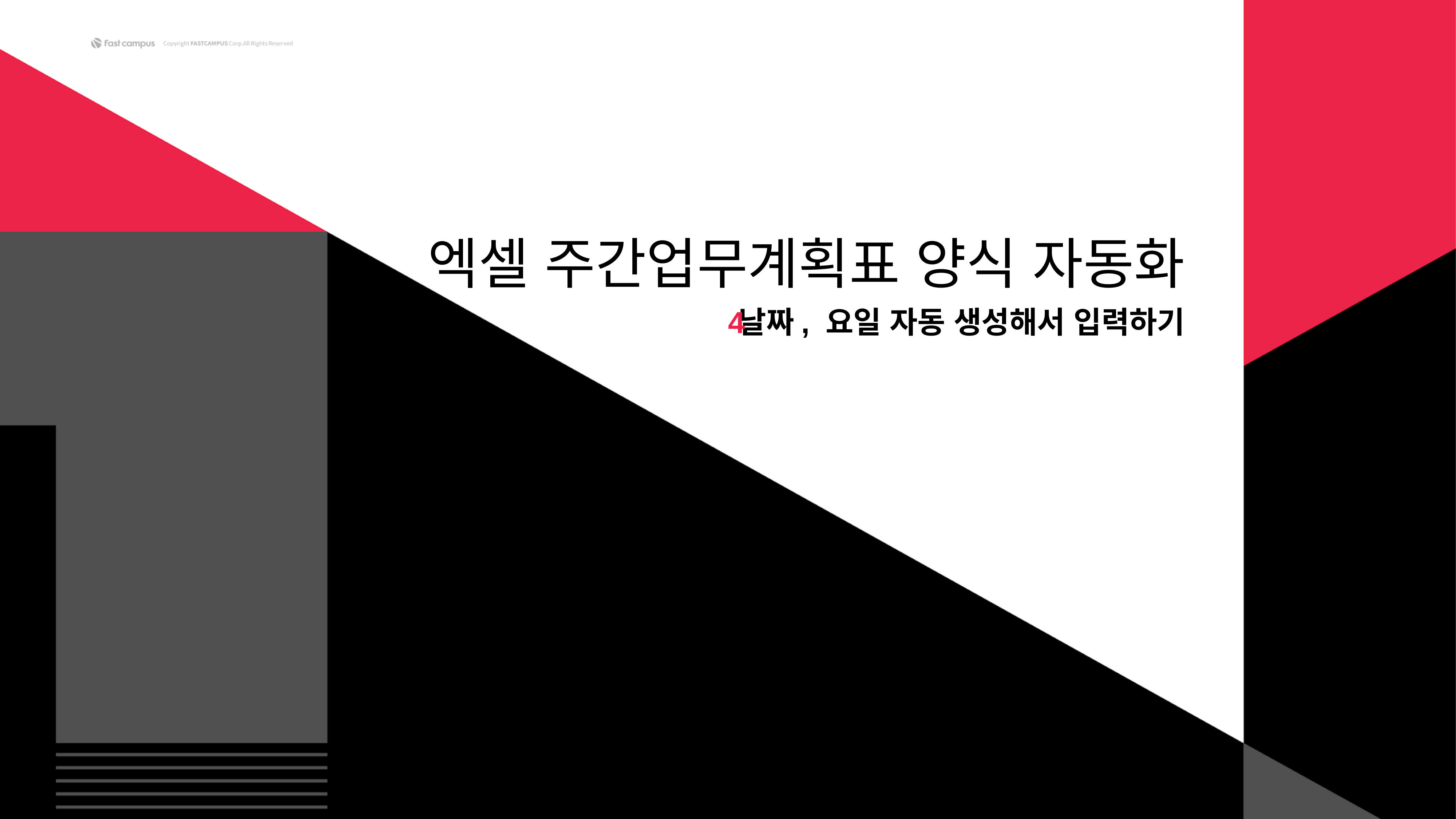

# 엑셀 주간업무계획표 양식 자동화
날짜, 요일 자동 생성해서 입력하기
4